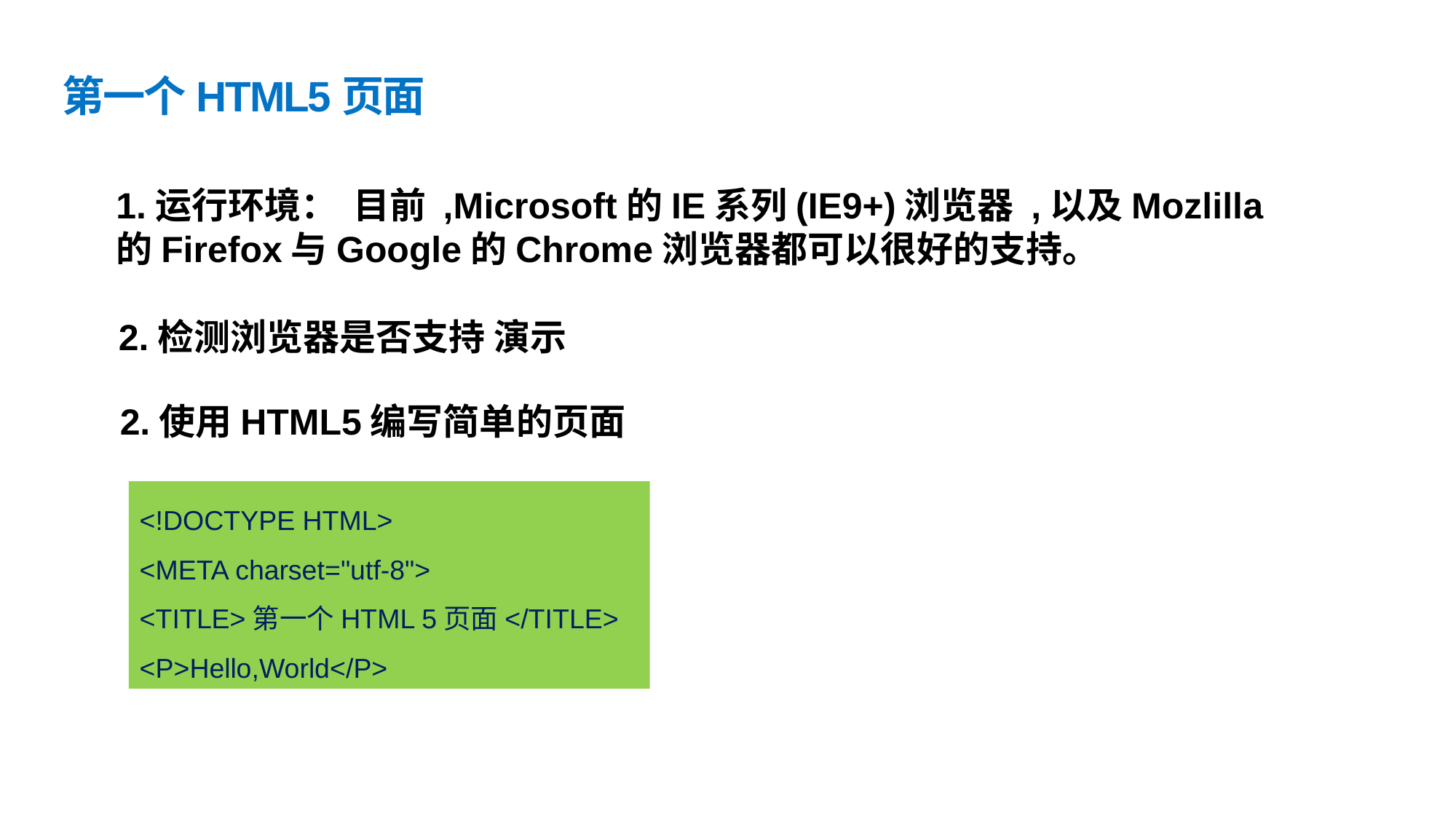

# 第一个HTML5页面
1.运行环境：  目前 ,Microsoft的IE系列(IE9+)浏览器 ,以及Mozlilla的Firefox与Google的Chrome浏览器都可以很好的支持。
2.检测浏览器是否支持 演示
2.使用HTML5编写简单的页面
<!DOCTYPE HTML>
<META charset="utf-8">
<TITLE>第一个HTML 5页面</TITLE>
<P>Hello,World</P>